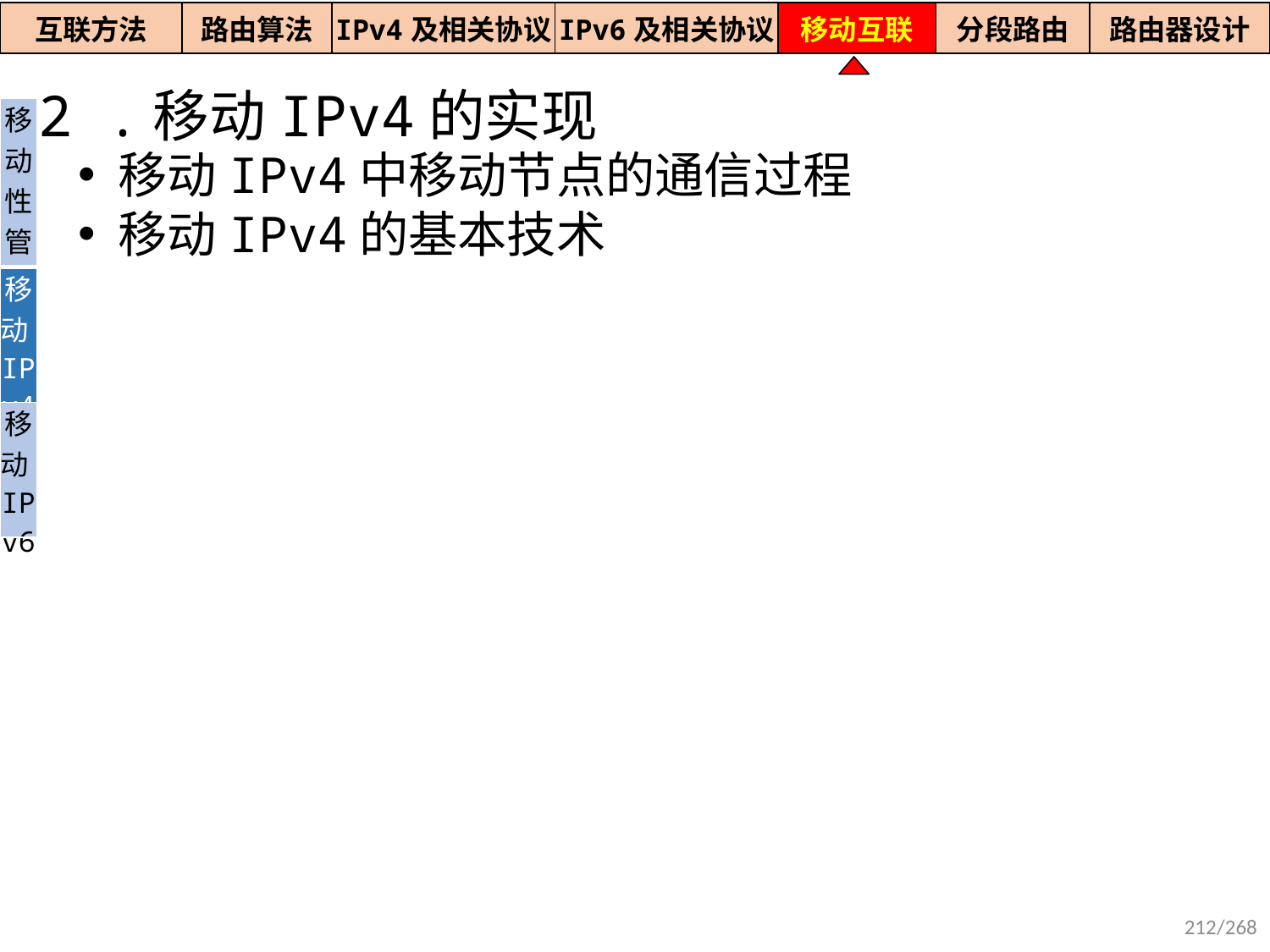

| 互联方法 | 路由算法 | IPv4及相关协议 | IPv6及相关协议 | 移动互联 | 分段路由 | 路由器设计 |
| --- | --- | --- | --- | --- | --- | --- |

2 .移动IPv4的实现
| 移动性管理 |
| --- |
| 移动IPv4 |
| 移动IPv6 |
 移动IPv4中移动节点的通信过程
 移动IPv4的基本技术
212/268